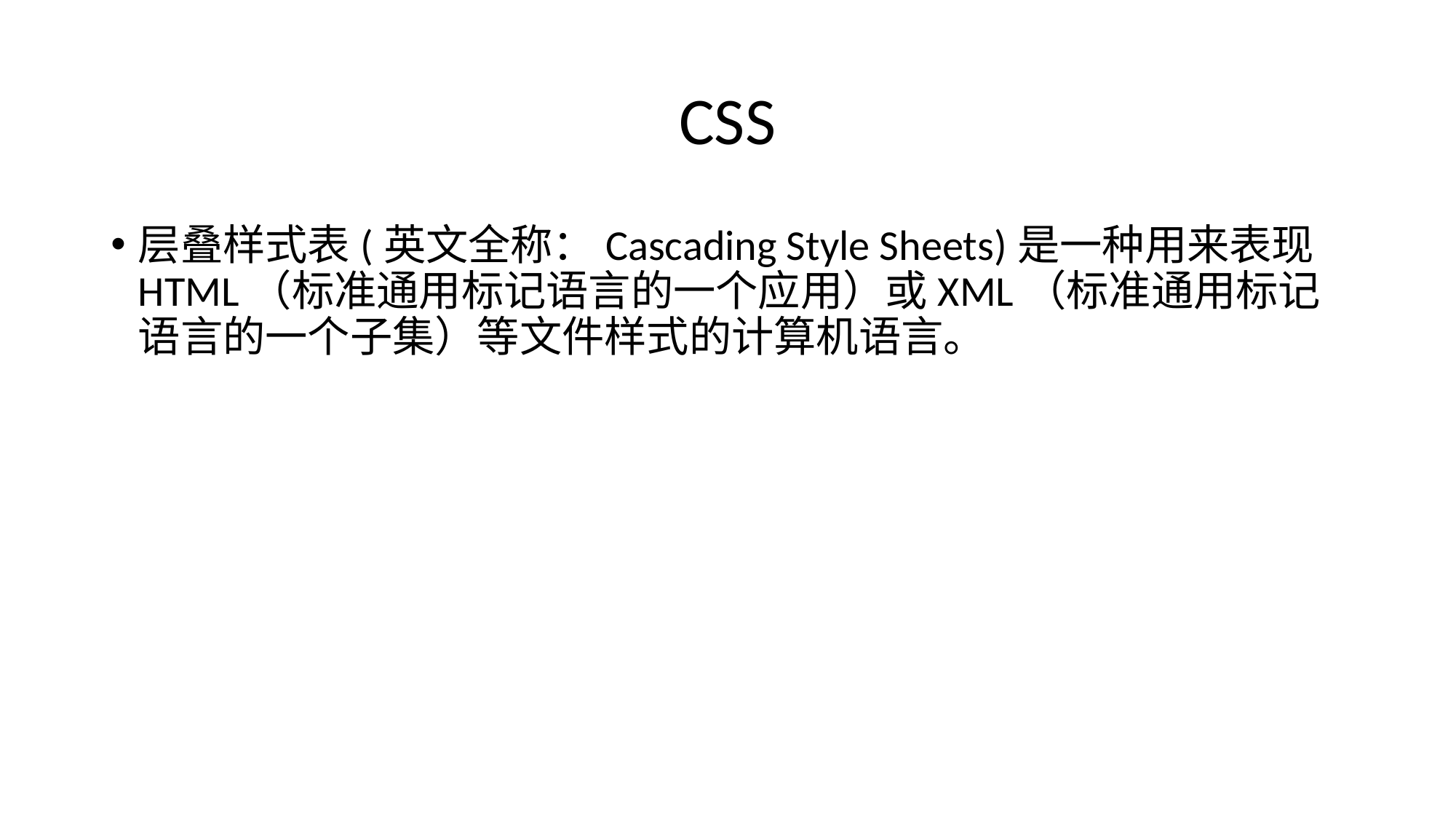

# CSS
层叠样式表(英文全称：Cascading Style Sheets)是一种用来表现HTML（标准通用标记语言的一个应用）或XML（标准通用标记语言的一个子集）等文件样式的计算机语言。